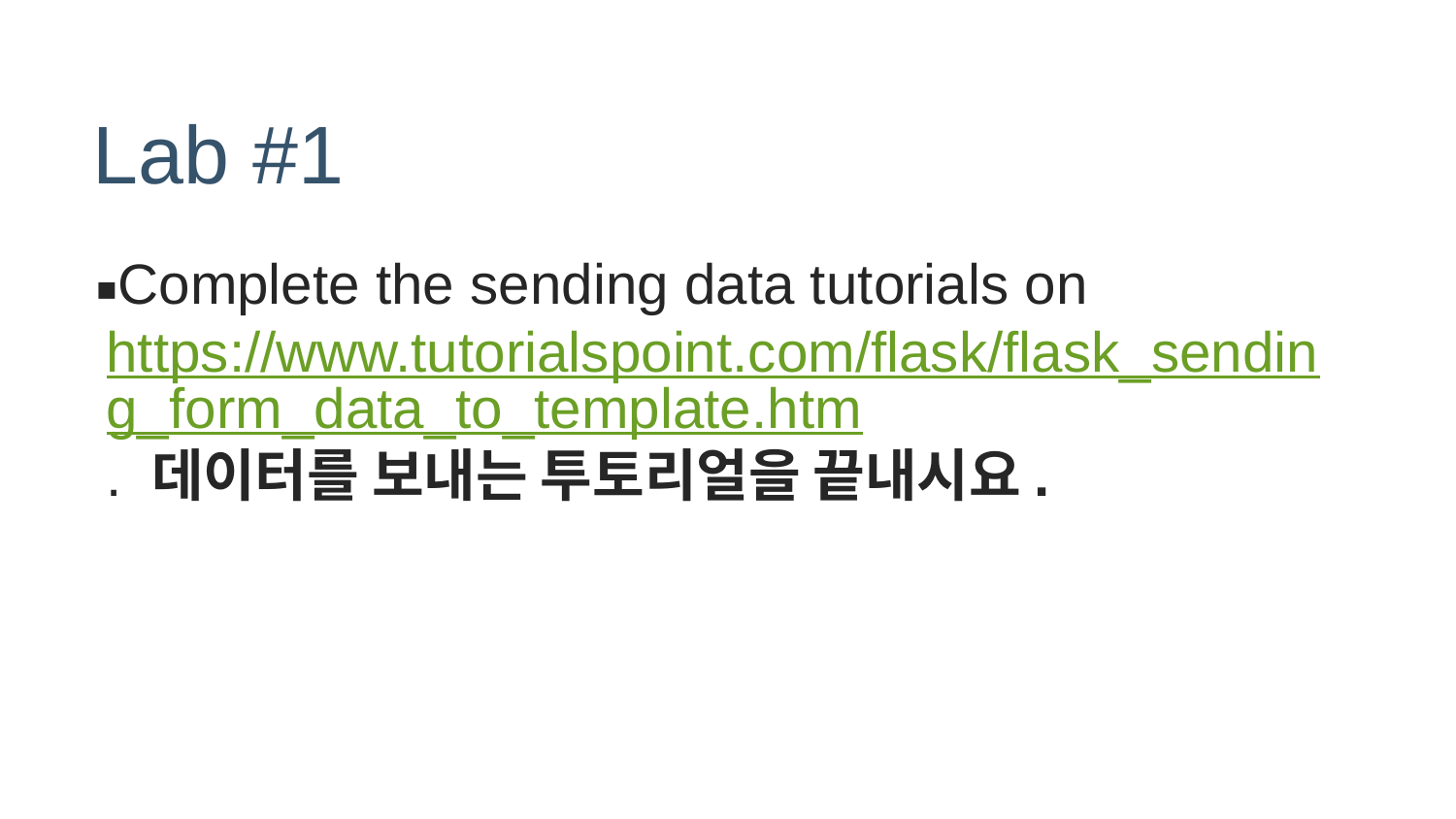

# Lab #1
Complete the sending data tutorials on https://www.tutorialspoint.com/flask/flask_sending_form_data_to_template.htm. 데이터를 보내는 투토리얼을 끝내시요.